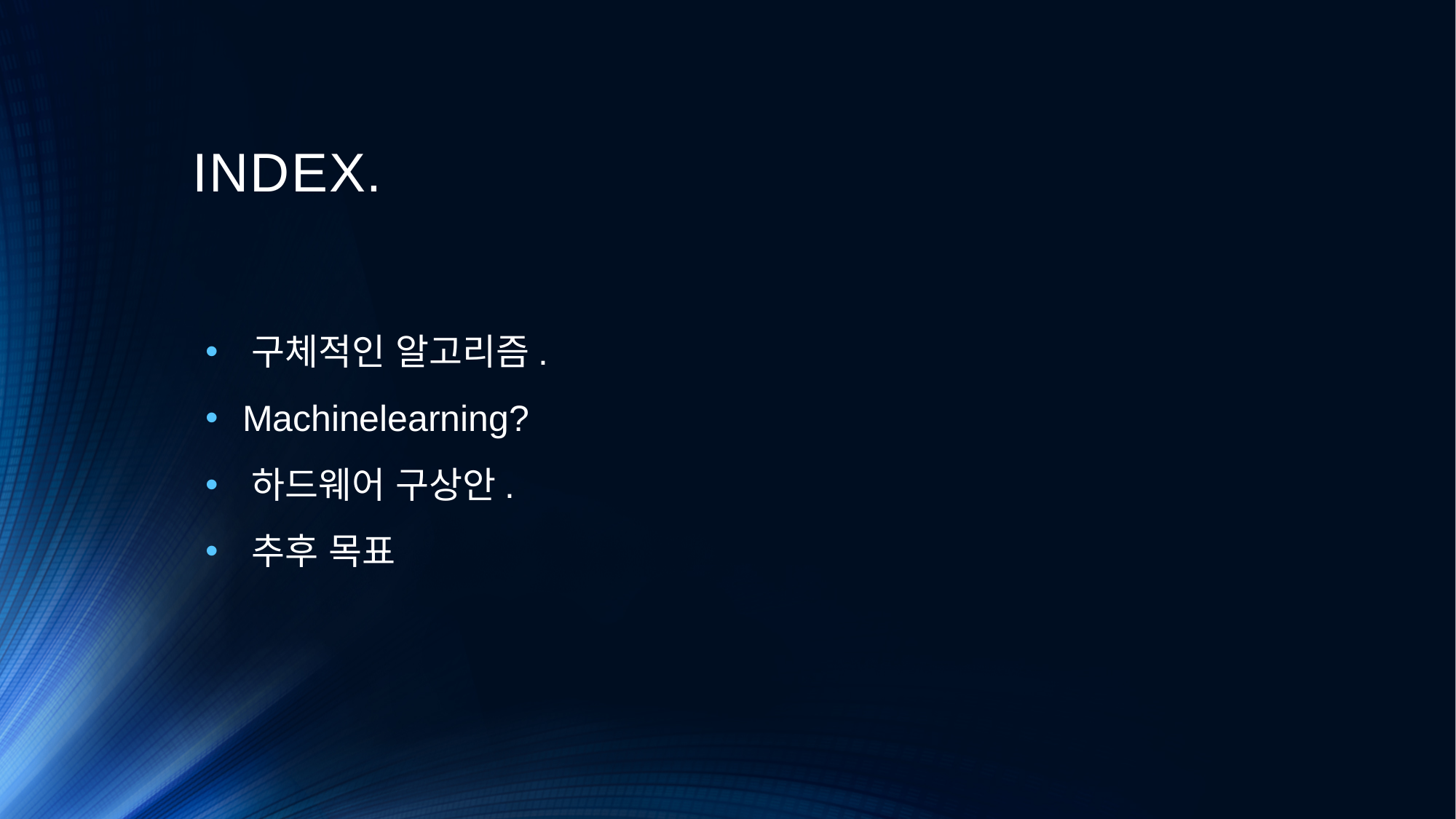

# INDEX.
 구체적인 알고리즘.
 Machinelearning?
 하드웨어 구상안.
 추후 목표